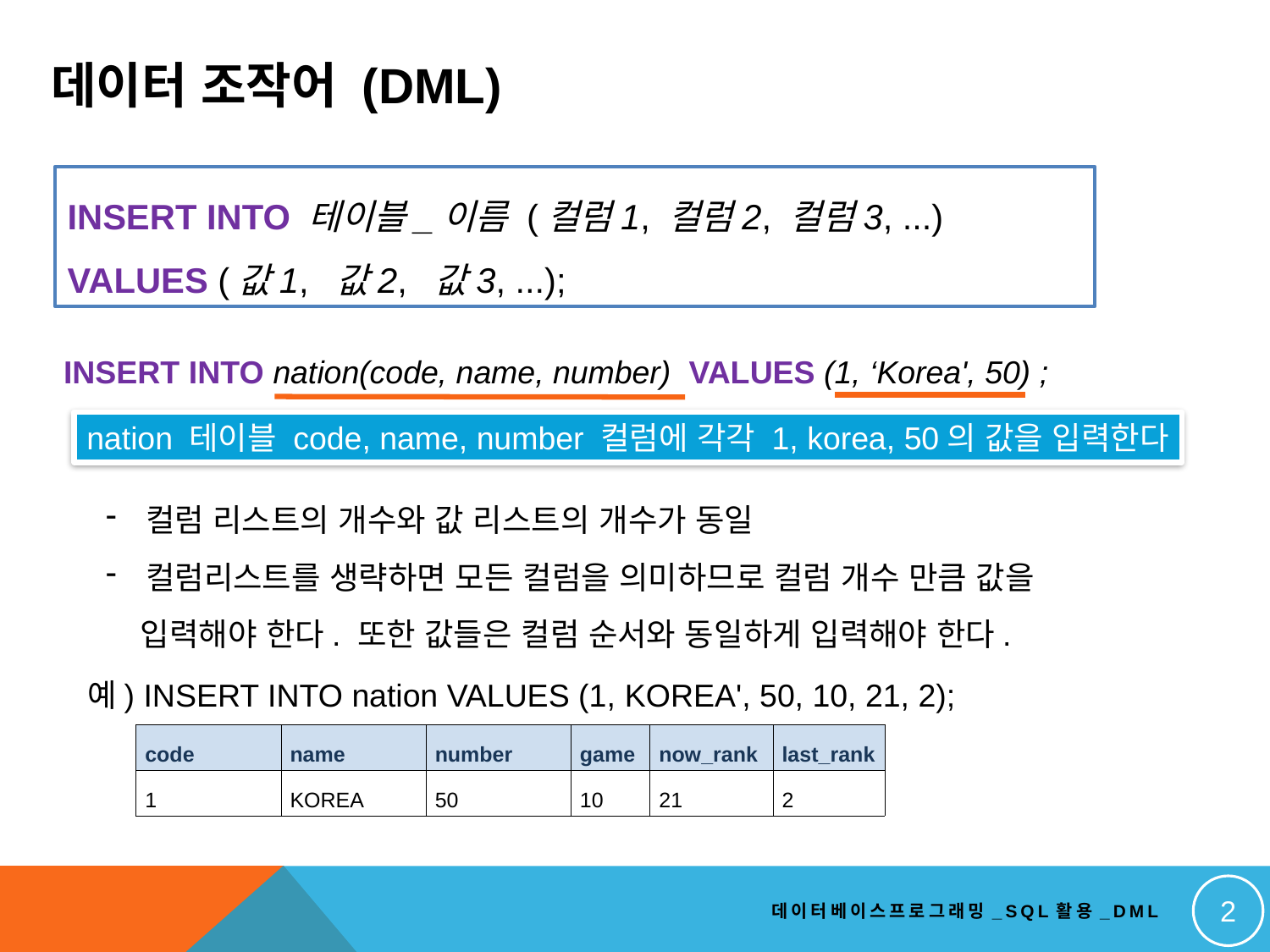

# 데이터 조작어 (DML)
INSERT INTO 테이블_이름 (컬럼1, 컬럼2, 컬럼3, ...)
VALUES (값1,  값2,  값3, ...);
INSERT INTO nation(code, name, number)  VALUES (1, ‘Korea', 50) ;
nation 테이블 code, name, number 컬럼에 각각 1, korea, 50의 값을 입력한다
컬럼 리스트의 개수와 값 리스트의 개수가 동일
컬럼리스트를 생략하면 모든 컬럼을 의미하므로 컬럼 개수 만큼 값을
   입력해야 한다. 또한 값들은 컬럼 순서와 동일하게 입력해야 한다.

예) INSERT INTO nation VALUES (1, KOREA', 50, 10, 21, 2);
| code | name | number | game | now\_rank | last\_rank |
| --- | --- | --- | --- | --- | --- |
| 1 | KOREA | 50 | 10 | 21 | 2 |
2
데이터베이스프로그래밍_SQL활용_DML